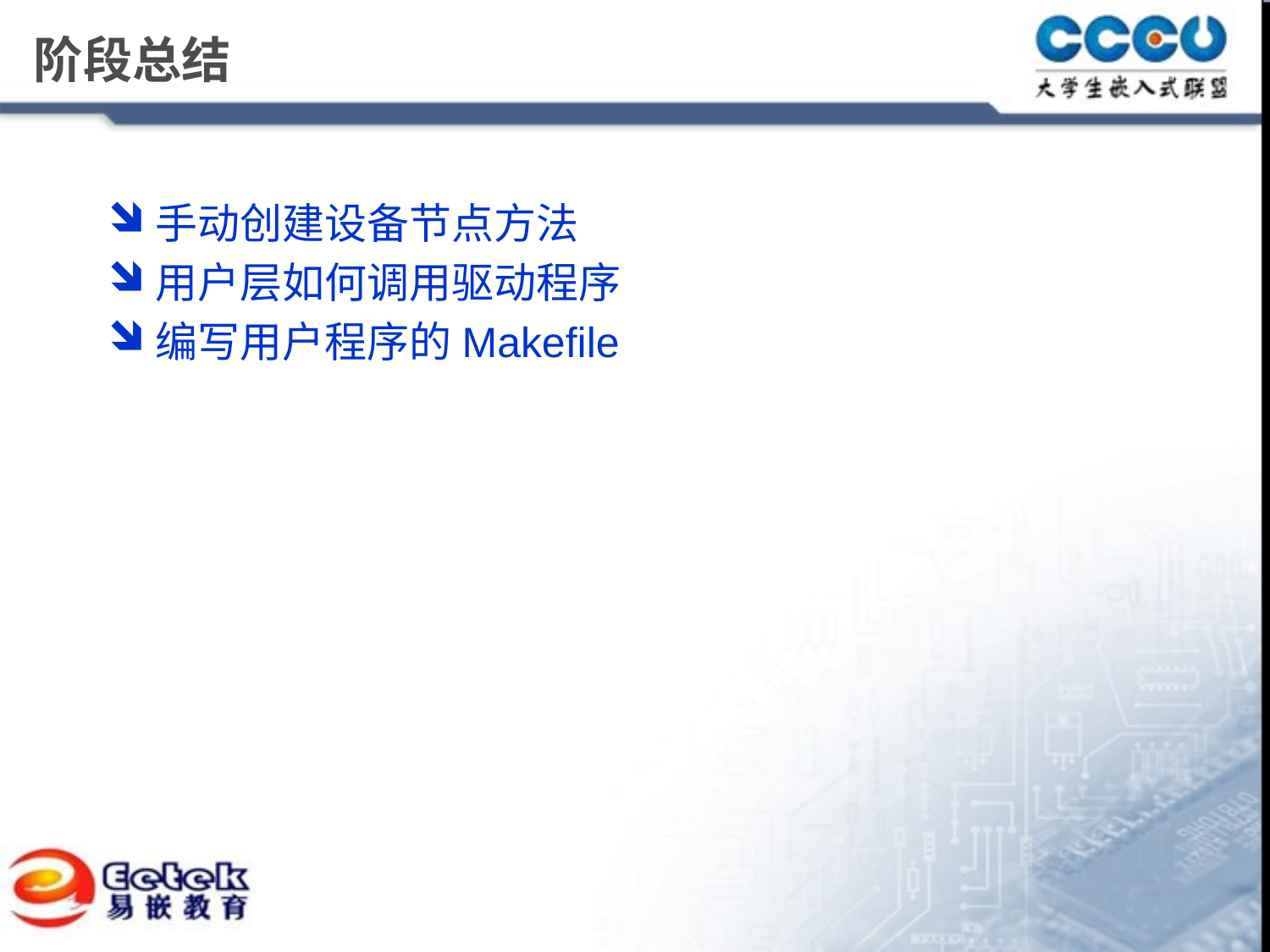

# 阶段总结
手动创建设备节点方法
用户层如何调用驱动程序
编写用户程序的Makefile